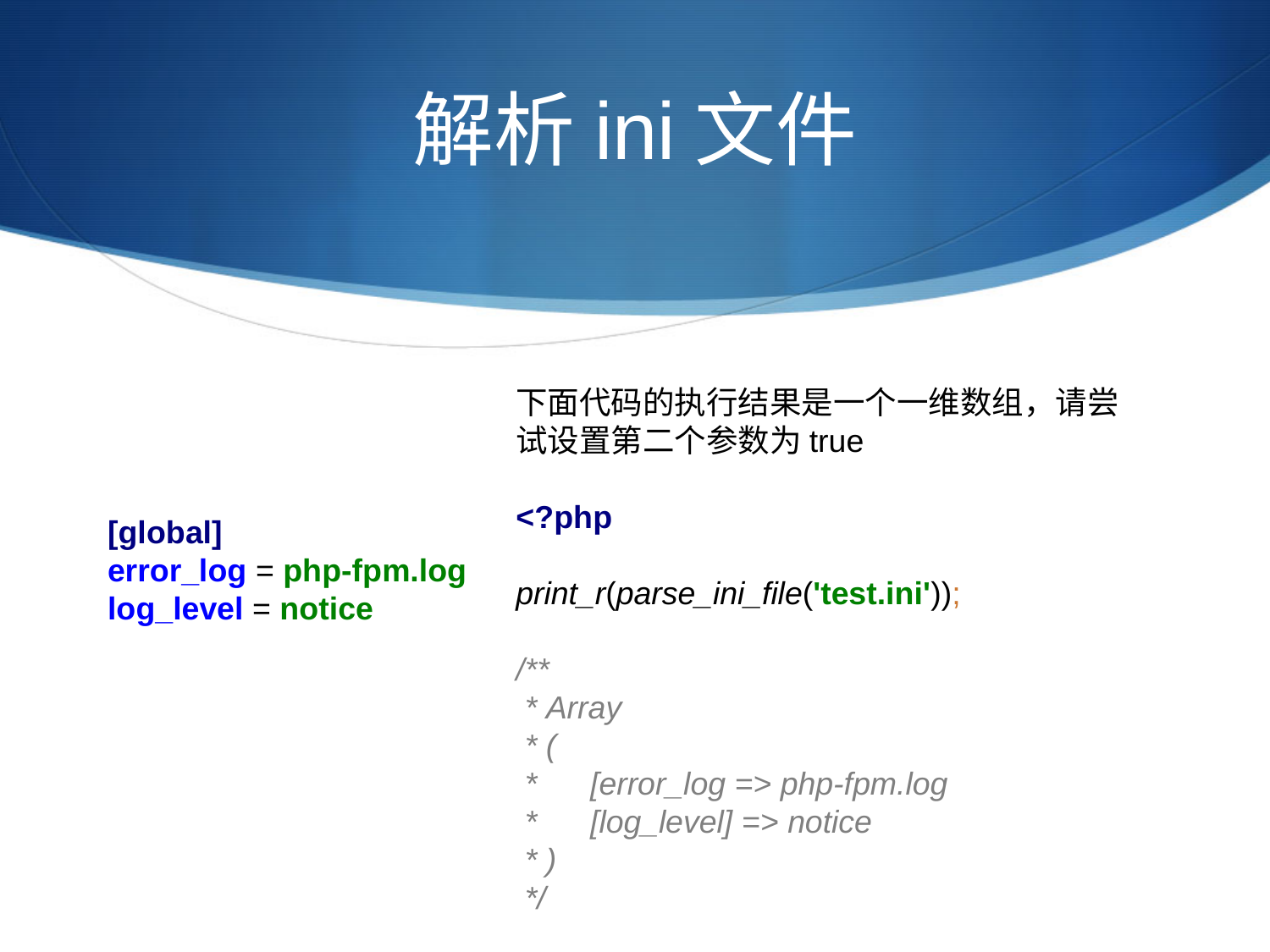

# 解析ini文件
下面代码的执行结果是一个一维数组，请尝试设置第二个参数为true

<?php
print_r(parse_ini_file('test.ini'));
/**
 * Array
 * (
 *      [error_log => php-fpm.log
 *      [log_level] => notice
 * )
 */
[global]
error_log = php-fpm.log
log_level = notice